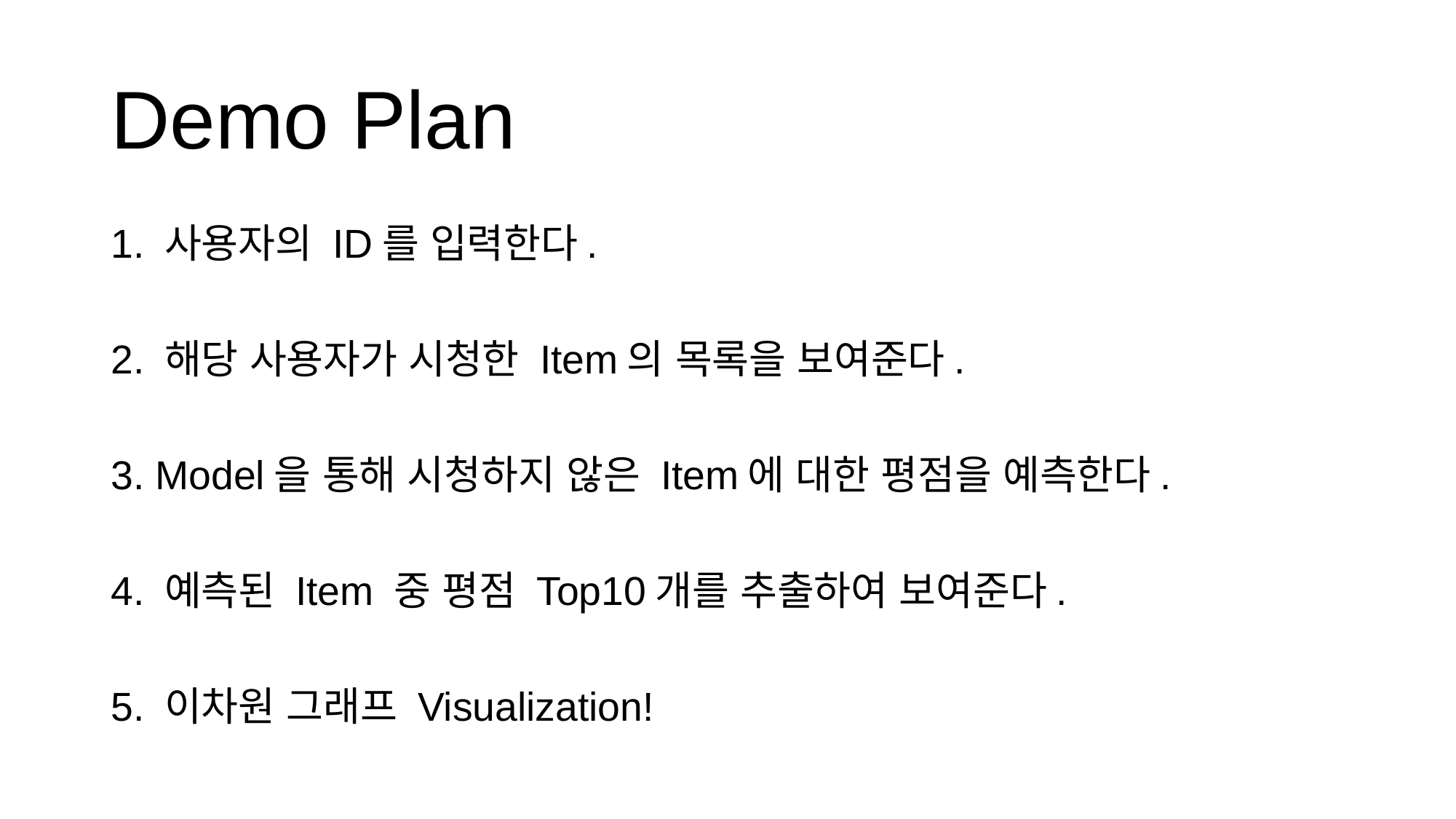

# Demo Plan
1. 사용자의 ID를 입력한다.

2. 해당 사용자가 시청한 Item의 목록을 보여준다.

3. Model을 통해 시청하지 않은 Item에 대한 평점을 예측한다.

4. 예측된 Item 중 평점 Top10개를 추출하여 보여준다.

5. 이차원 그래프 Visualization!